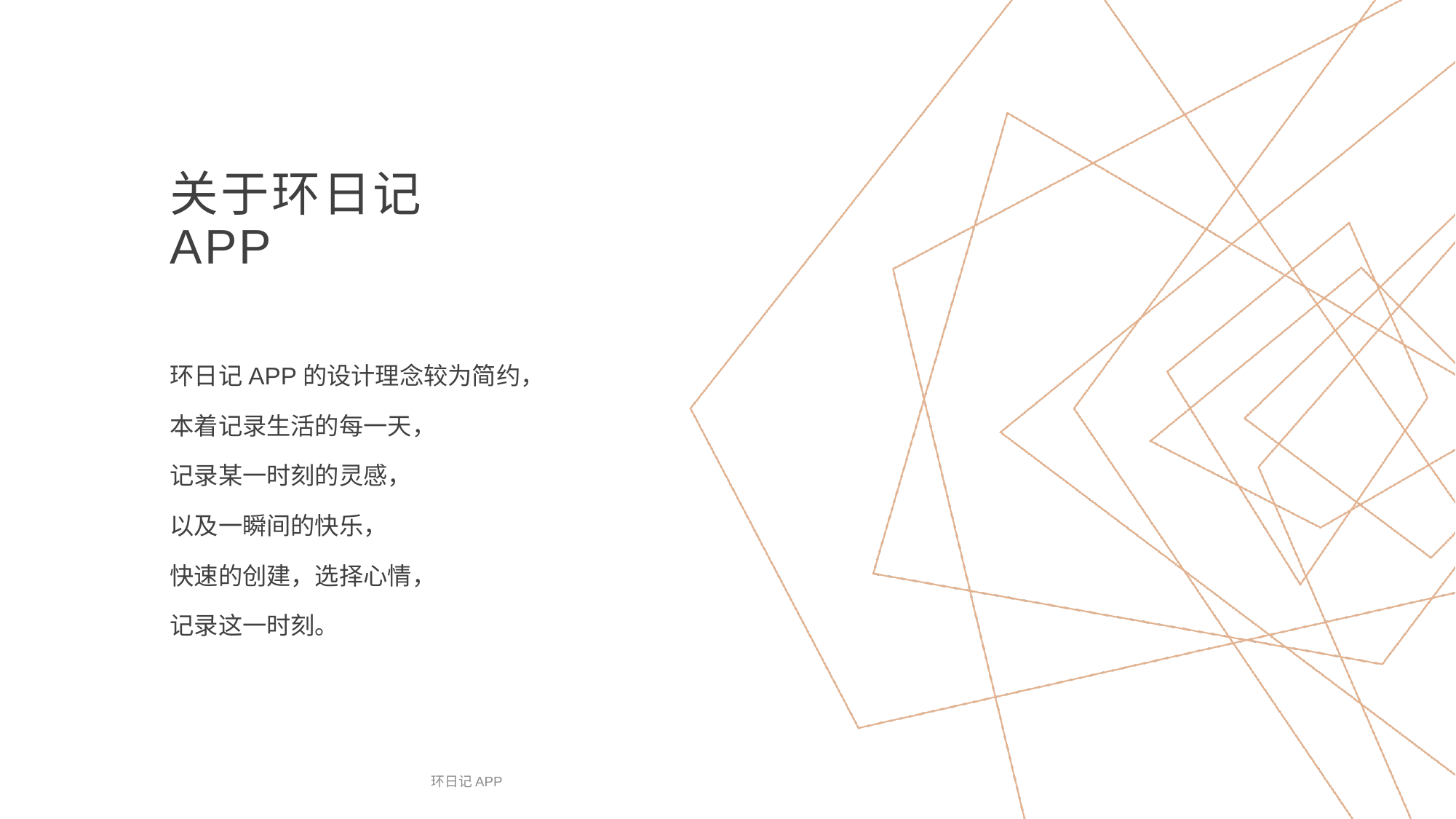

# 关于环日记APP
环日记APP的设计理念较为简约，
本着记录生活的每一天，
记录某一时刻的灵感，
以及一瞬间的快乐，
快速的创建，选择心情，
记录这一时刻。
环日记APP